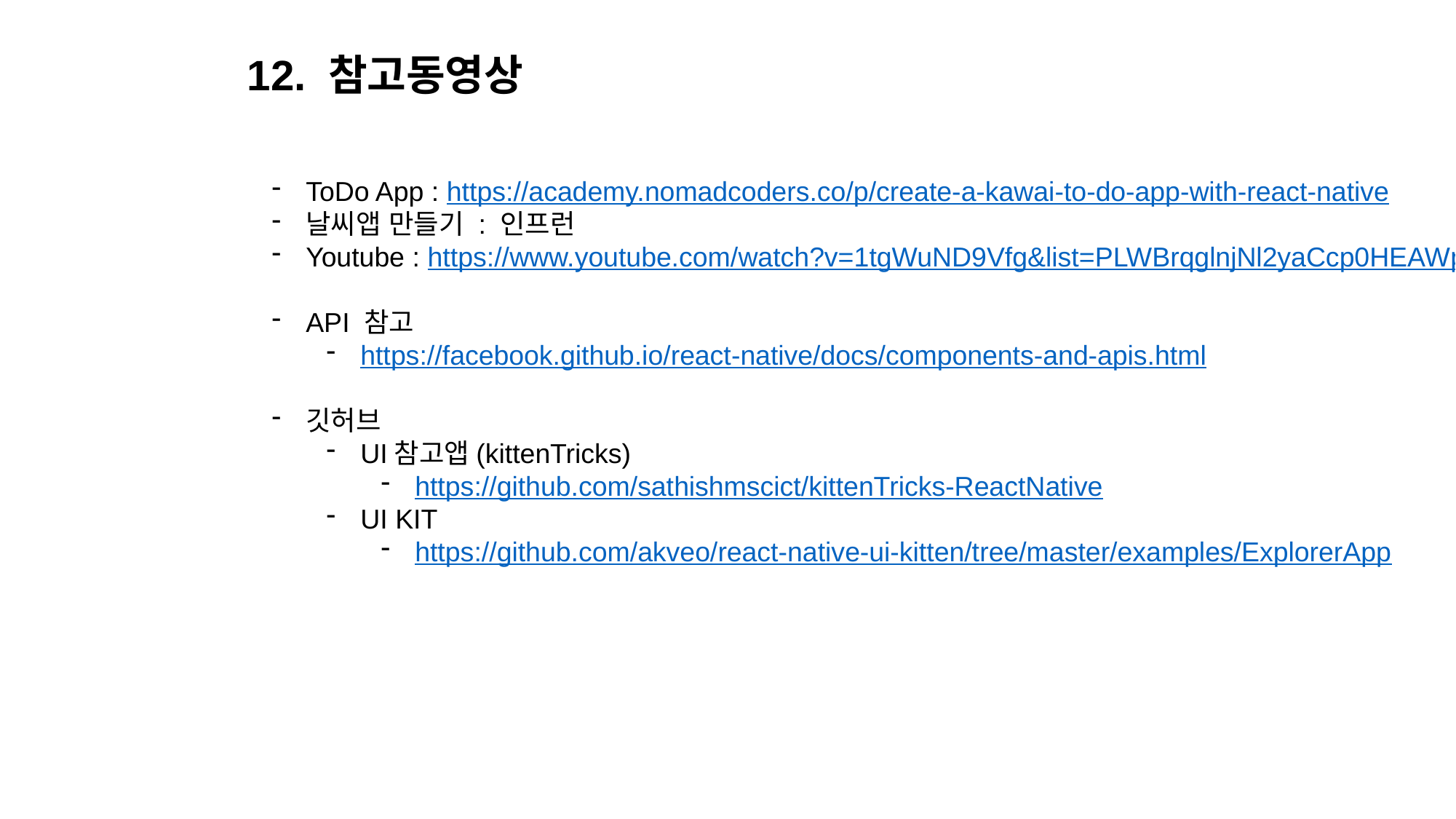

12. 참고동영상
ToDo App : https://academy.nomadcoders.co/p/create-a-kawai-to-do-app-with-react-native
날씨앱 만들기 : 인프런
Youtube : https://www.youtube.com/watch?v=1tgWuND9Vfg&list=PLWBrqglnjNl2yaCcp0HEAWp6zBIfingZ-

API 참고
https://facebook.github.io/react-native/docs/components-and-apis.html

깃허브
UI참고앱(kittenTricks)
https://github.com/sathishmscict/kittenTricks-ReactNative
UI KIT
https://github.com/akveo/react-native-ui-kitten/tree/master/examples/ExplorerApp